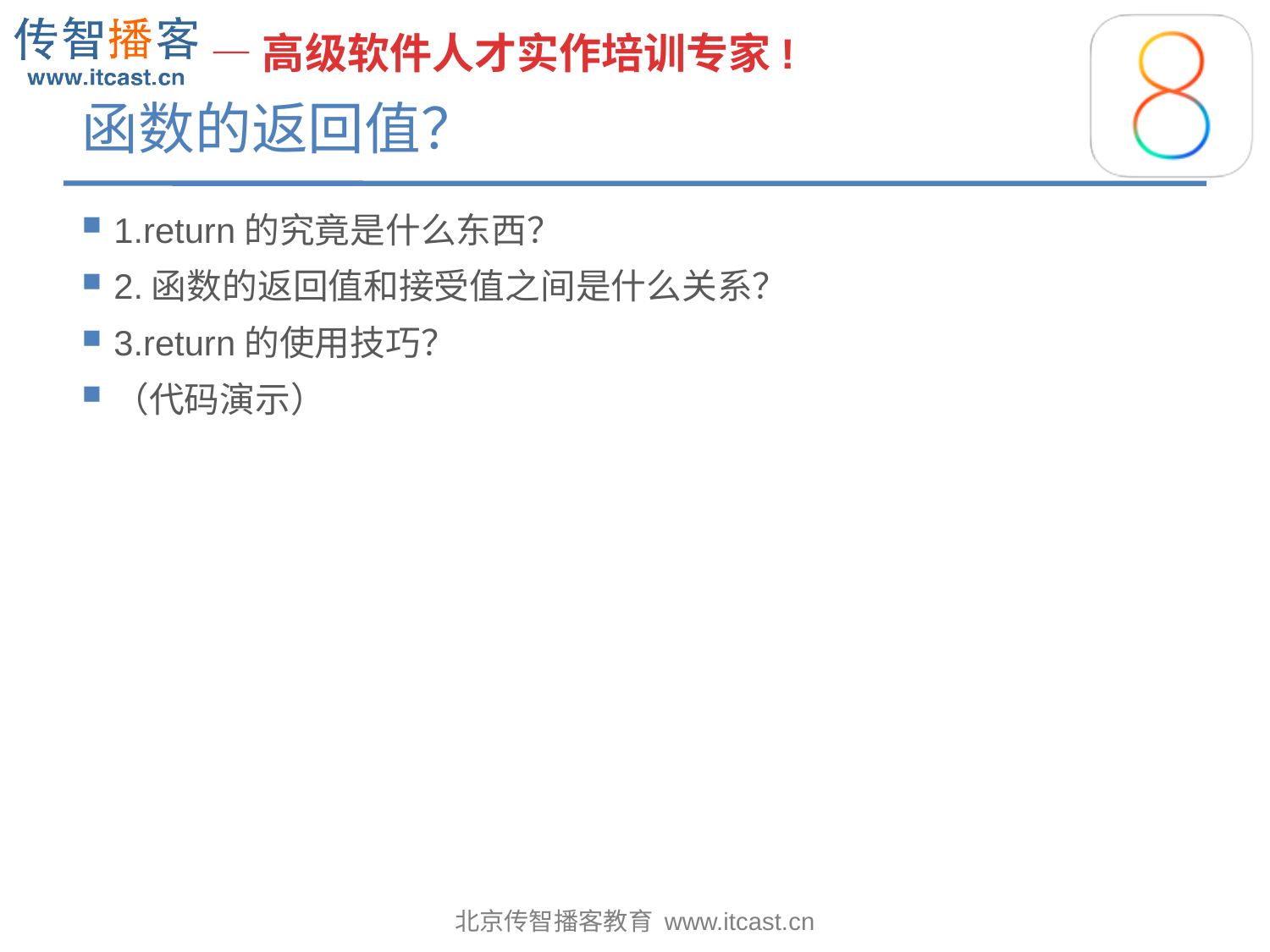

# 函数的返回值？
1.return的究竟是什么东西？
2.函数的返回值和接受值之间是什么关系？
3.return的使用技巧？
（代码演示）